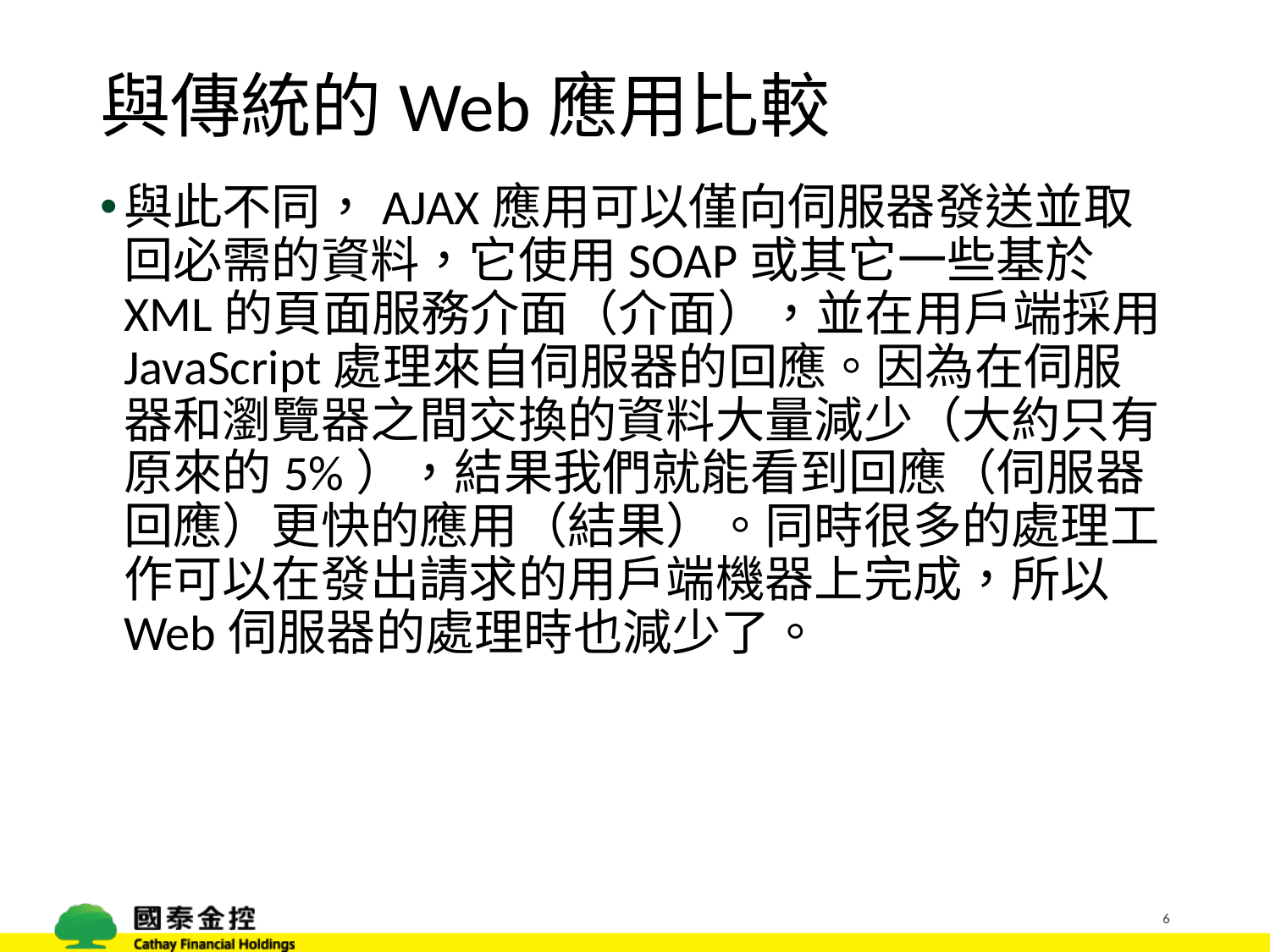

# 與傳統的Web應用比較
與此不同，AJAX應用可以僅向伺服器發送並取回必需的資料，它使用SOAP或其它一些基於XML的頁面服務介面（介面），並在用戶端採用JavaScript處理來自伺服器的回應。因為在伺服器和瀏覽器之間交換的資料大量減少（大約只有原來的5%），結果我們就能看到回應（伺服器回應）更快的應用（結果）。同時很多的處理工作可以在發出請求的用戶端機器上完成，所以Web伺服器的處理時也減少了。